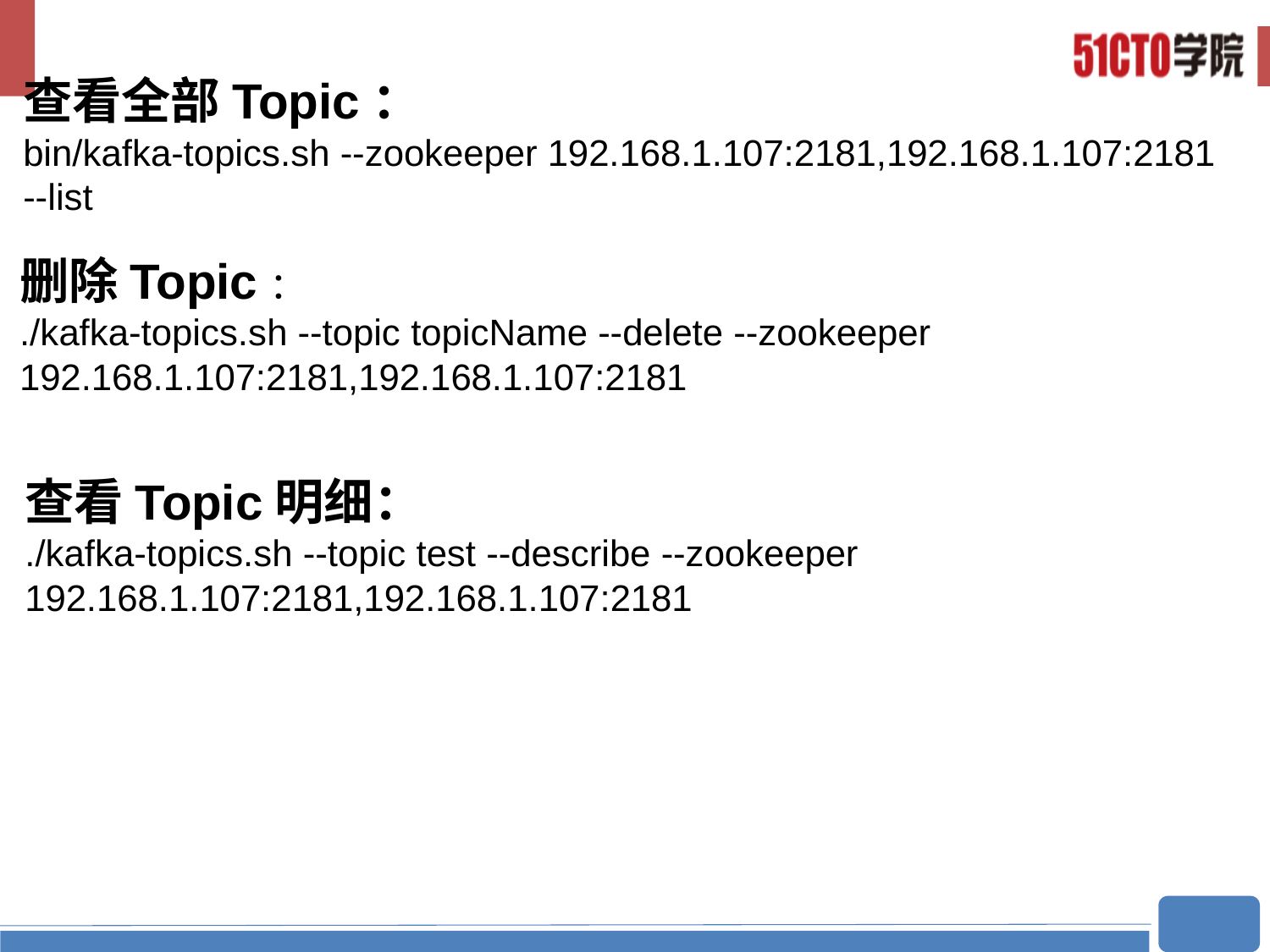

查看全部Topic：
bin/kafka-topics.sh --zookeeper 192.168.1.107:2181,192.168.1.107:2181 --list
删除Topic：
./kafka-topics.sh --topic topicName --delete --zookeeper 192.168.1.107:2181,192.168.1.107:2181
查看Topic明细：
./kafka-topics.sh --topic test --describe --zookeeper 192.168.1.107:2181,192.168.1.107:2181